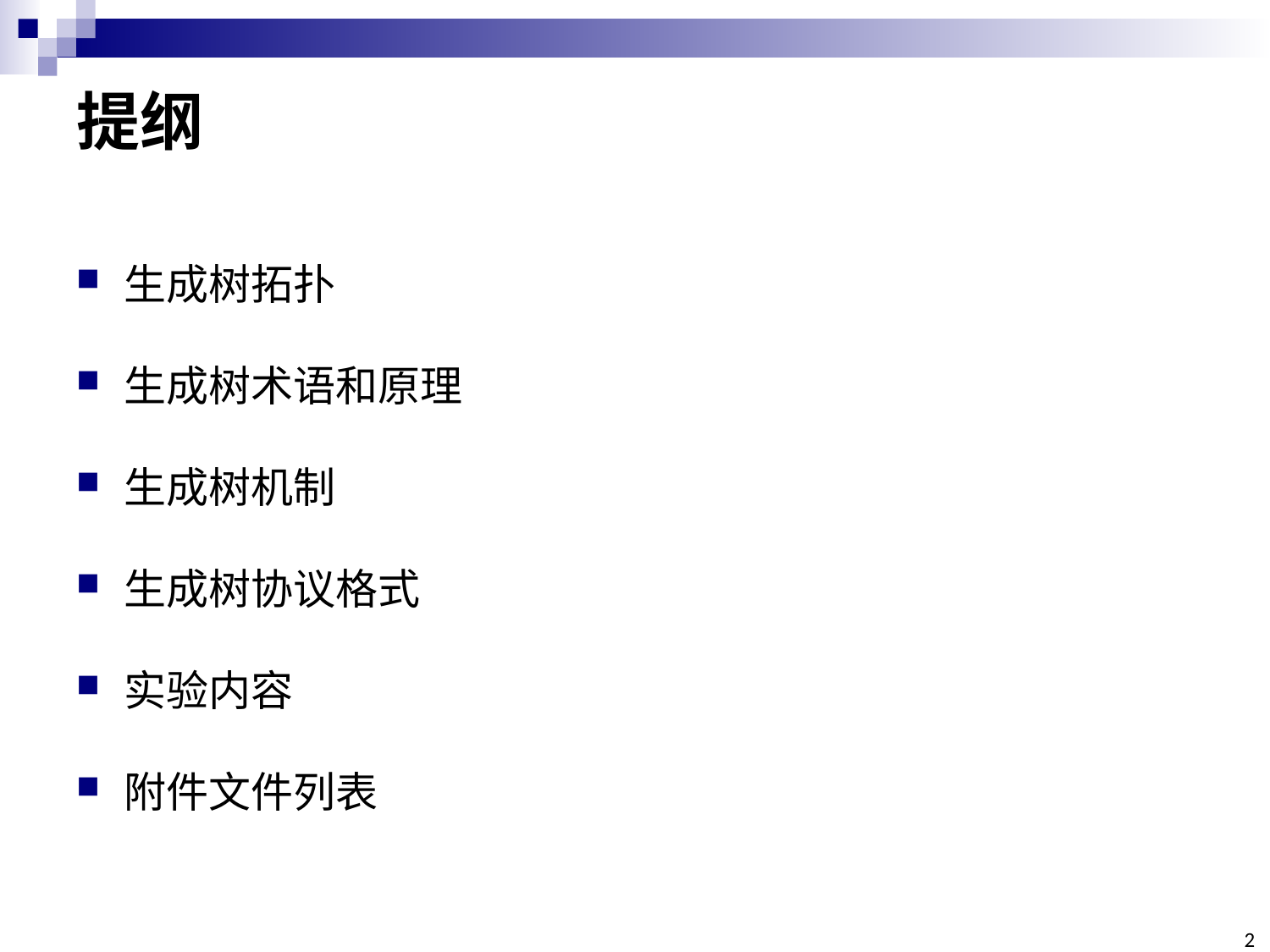

# 提纲
生成树拓扑
生成树术语和原理
生成树机制
生成树协议格式
实验内容
附件文件列表
2